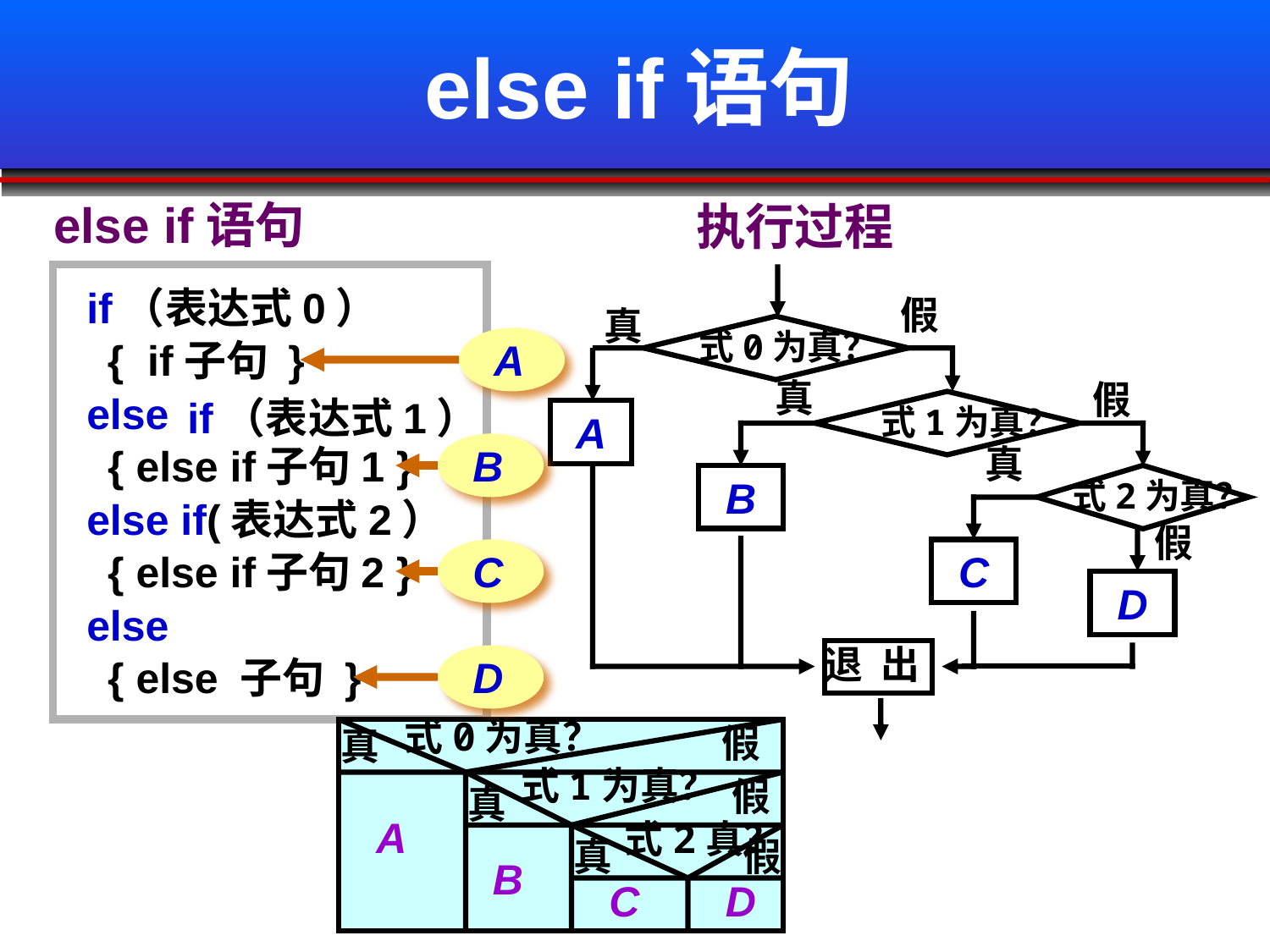

# else if语句
  else if语句
 执行过程

if（表达式0）
假
真

式0为真？
{  if子句 }

 A

真
假
else
if（表达式1）

A
式1为真？

{ else if子句1 }

 B
真

B

式2为真？
else if(表达式2）

假

{ else if子句2 }

 C
C
D
else

退  出
{ else 子句 }

 D

式0为真？

假
真
式1为真？

假
真
A
式2真？

真
假
B

C

D